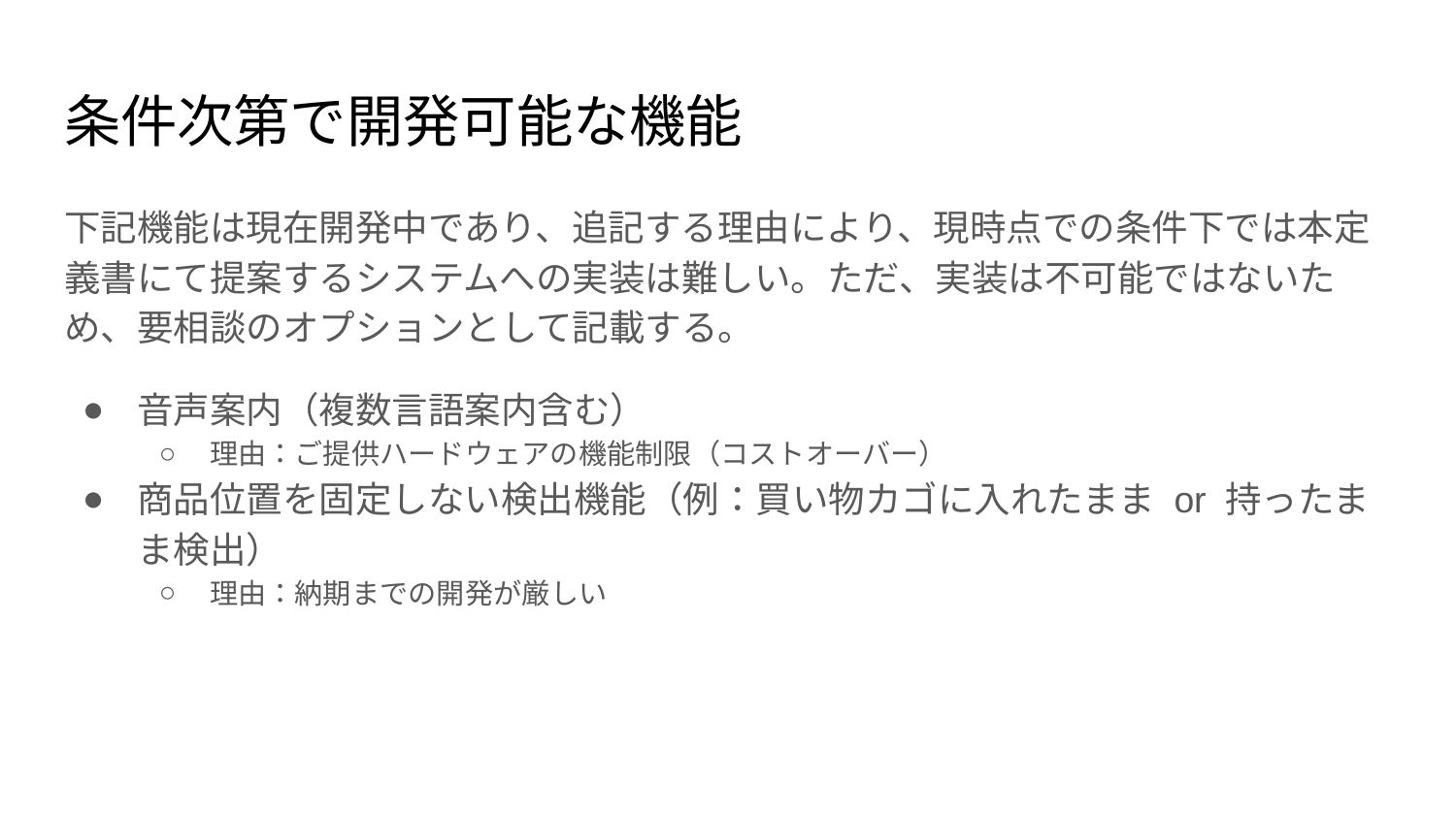

# 条件次第で開発可能な機能
下記機能は現在開発中であり、追記する理由により、現時点での条件下では本定義書にて提案するシステムへの実装は難しい。ただ、実装は不可能ではないため、要相談のオプションとして記載する。
音声案内（複数言語案内含む）
理由：ご提供ハードウェアの機能制限（コストオーバー）
商品位置を固定しない検出機能（例：買い物カゴに入れたまま or 持ったまま検出）
理由：納期までの開発が厳しい